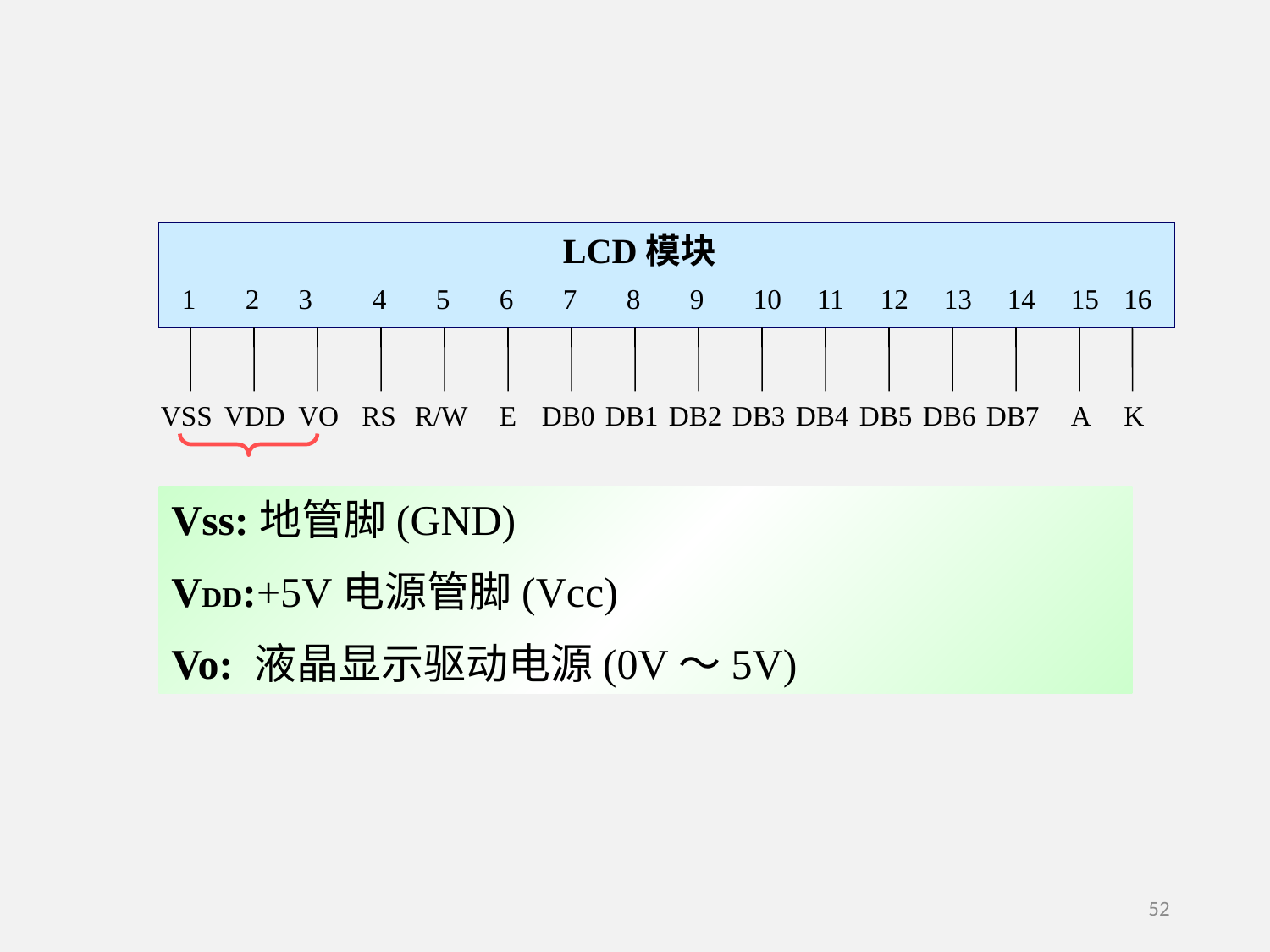

LCD模块
1
2
3
4
5
6
7
8
9
10
11
12
13
14
15
16

VSS
VDD
VO
RS
R/W
E
DB0
DB1
DB2
DB3
DB4
DB5
DB6
DB7
A
K
Vss:地管脚(GND)
VDD:+5V电源管脚(Vcc)
Vo: 液晶显示驱动电源(0V～5V)
52